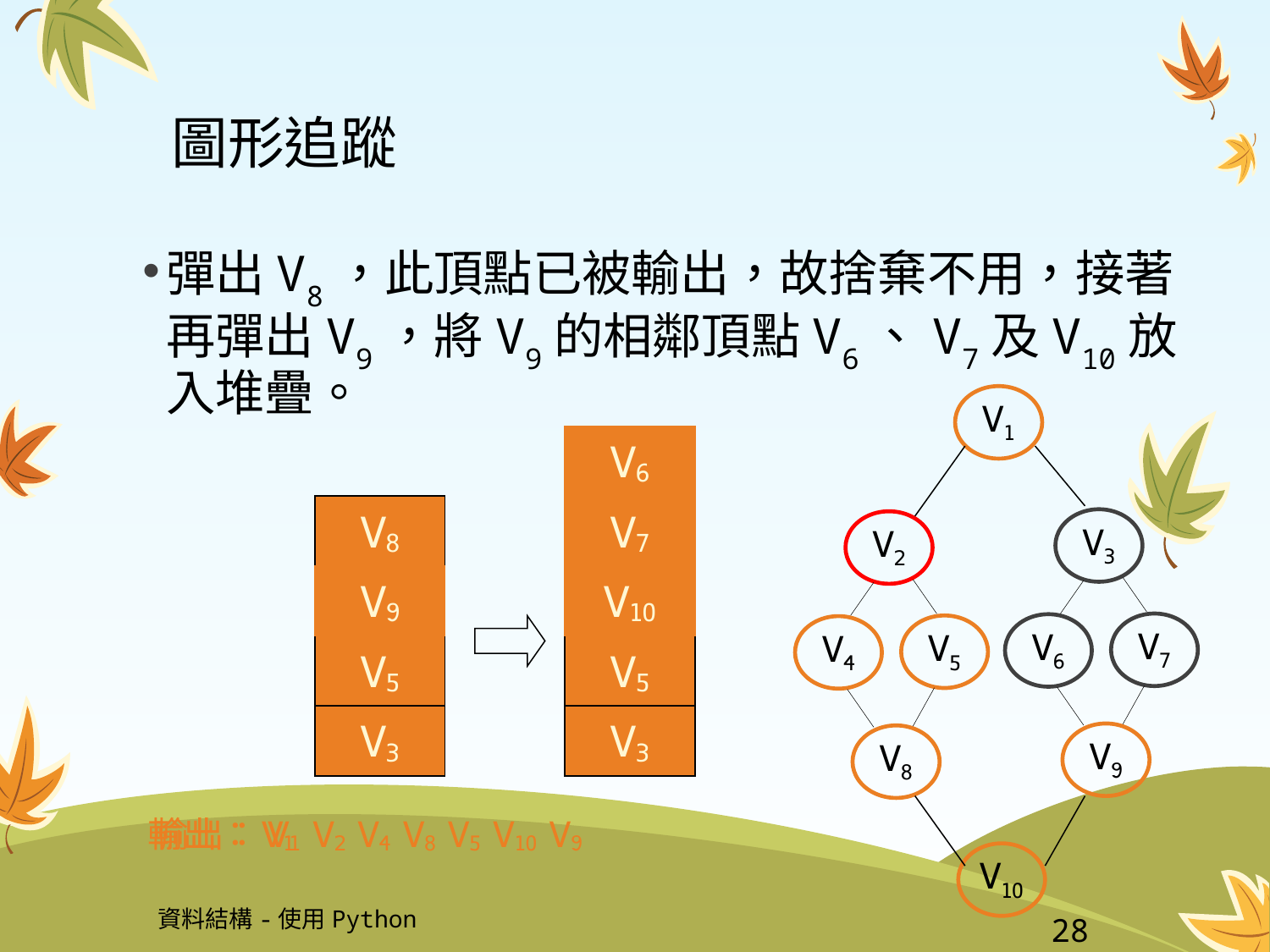

# 圖形追蹤
彈出V8，此頂點已被輸出，故捨棄不用，接著再彈出V9，將V9的相鄰頂點V6、V7及V10放入堆疊。

V1
V6

V8
V7
V3
V2
V9
V10

V7
V6
V5

V4
V5
V5

V3
V3
V9
V8

輸出：V1  V2  V4  V8  V5  V10  V9
輸出：V1
V10
資料結構-使用Python
28